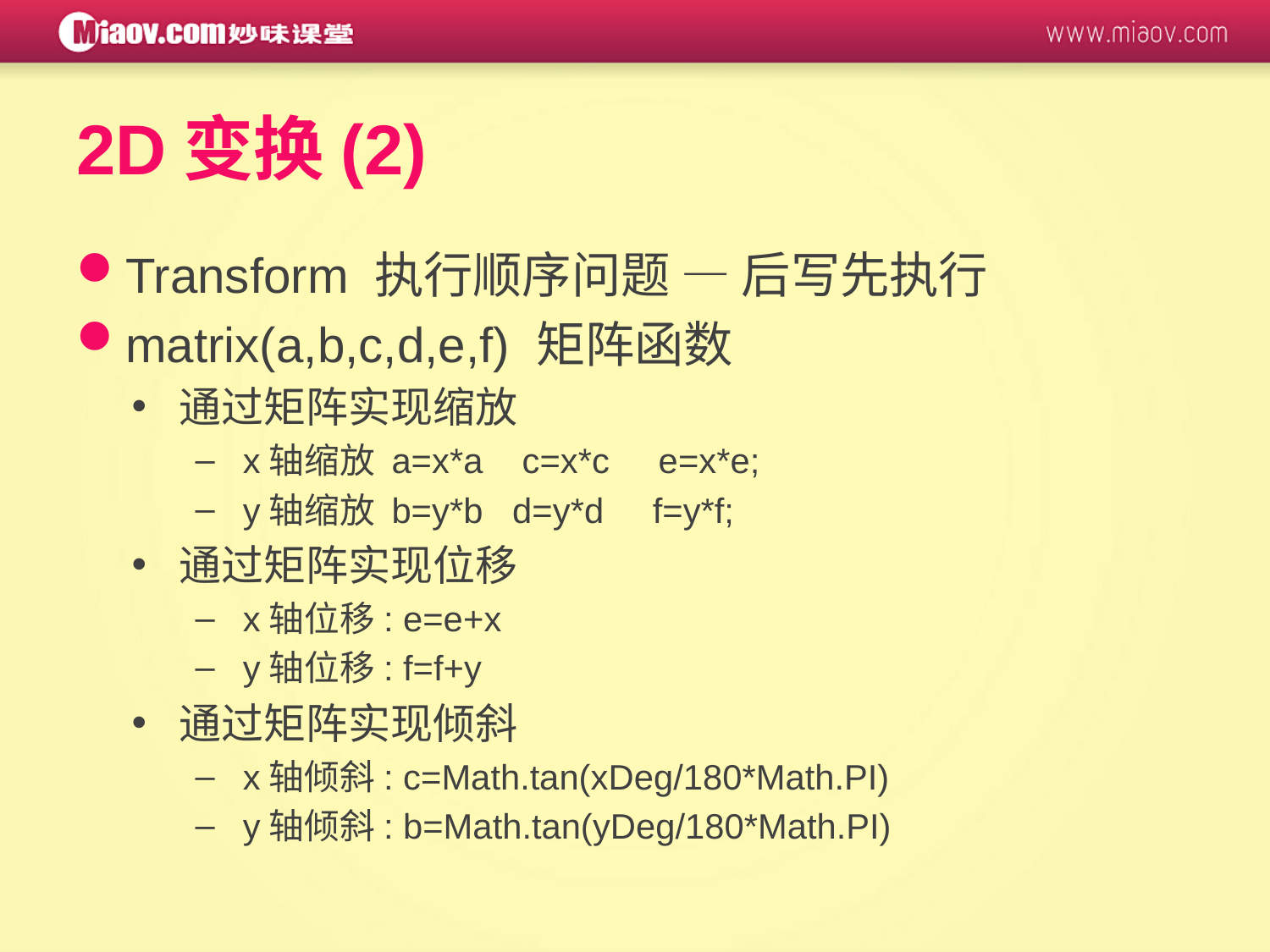

# 2D变换(2)
Transform 执行顺序问题 — 后写先执行
matrix(a,b,c,d,e,f) 矩阵函数
通过矩阵实现缩放
x轴缩放 a=x*a    c=x*c     e=x*e;
y轴缩放 b=y*b   d=y*d     f=y*f;
通过矩阵实现位移
x轴位移: e=e+x
y轴位移: f=f+y
通过矩阵实现倾斜
x轴倾斜: c=Math.tan(xDeg/180*Math.PI)
y轴倾斜: b=Math.tan(yDeg/180*Math.PI)